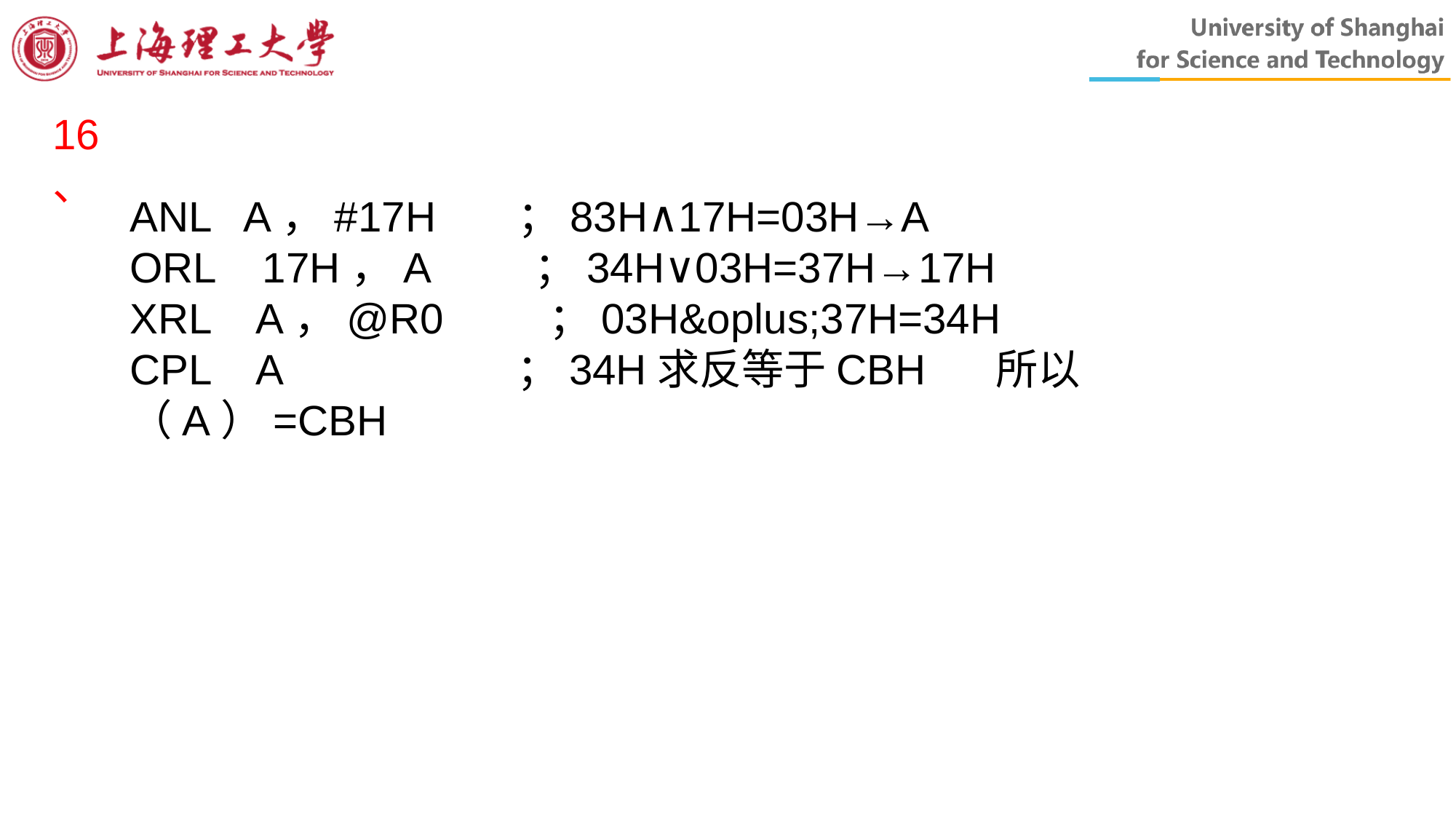

16、
ANL   A，#17H      ；83H∧17H=03H→A
ORL    17H，A        ；34H∨03H=37H→17H
XRL    A，@R0        ；03H&oplus;37H=34H
CPL    A                   ；34H求反等于CBH     所以（A）=CBH